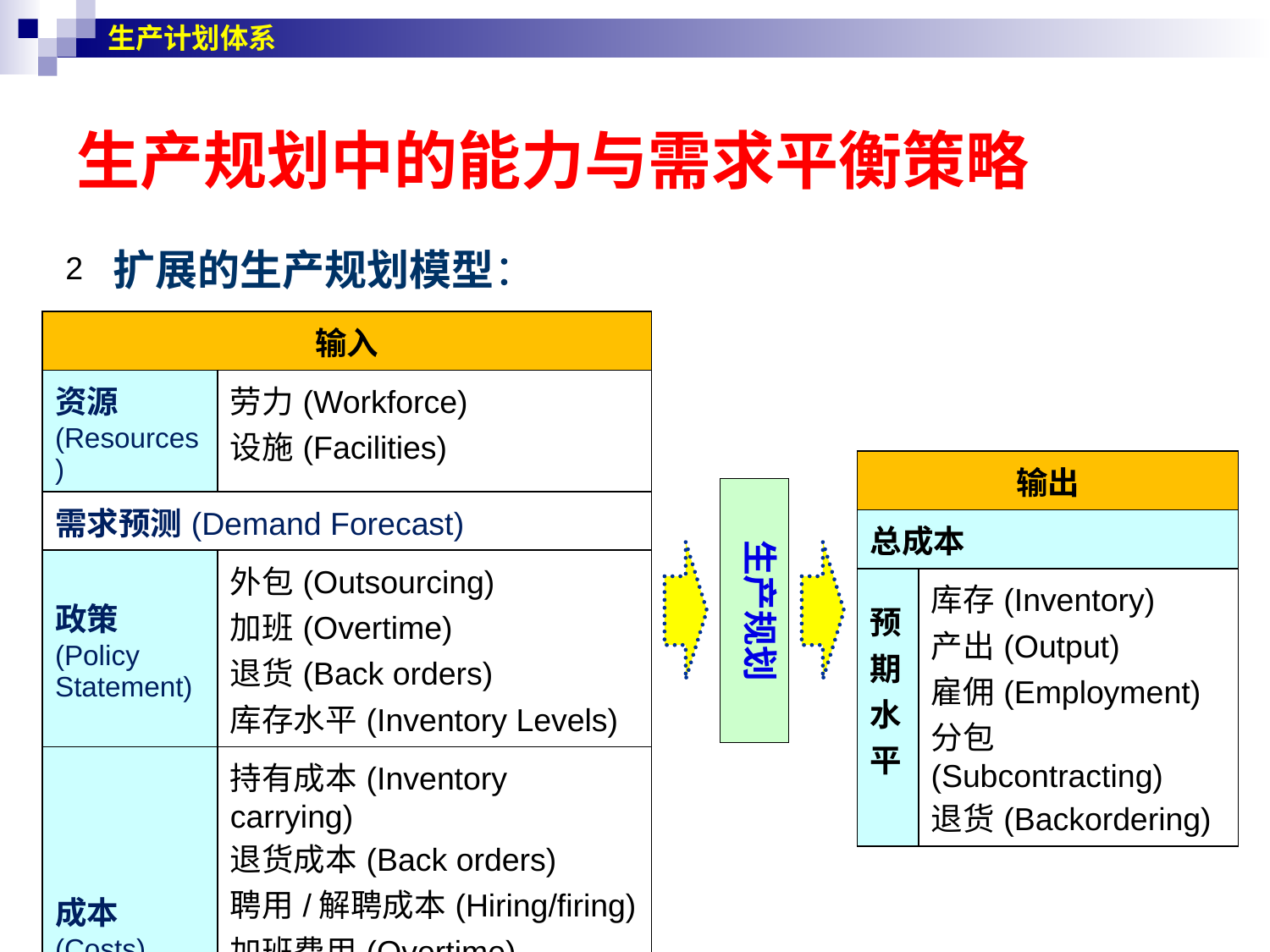

生产计划体系
# 生产规划中的能力与需求平衡策略
扩展的生产规划模型：

| 输入 |  |
| --- | --- |
| 资源 (Resources) | 劳力(Workforce) 设施(Facilities) |
| 需求预测(Demand Forecast) |  |
| 政策 (Policy Statement) | 外包(Outsourcing) 加班(Overtime) 退货(Back orders) 库存水平(Inventory Levels) |
| 成本 (Costs) | 持有成本(Inventory carrying) 退货成本(Back orders) 聘用/解聘成本(Hiring/firing) 加班费用(Overtime) 库存变化(Inventory changes) 分包成本(Subcontracting) |
| 输出 |  |
| --- | --- |
| 总成本 |  |
| 预期水平 | 库存(Inventory) 产出(Output) 雇佣(Employment) 分包(Subcontracting) 退货(Backordering) |
生产规划